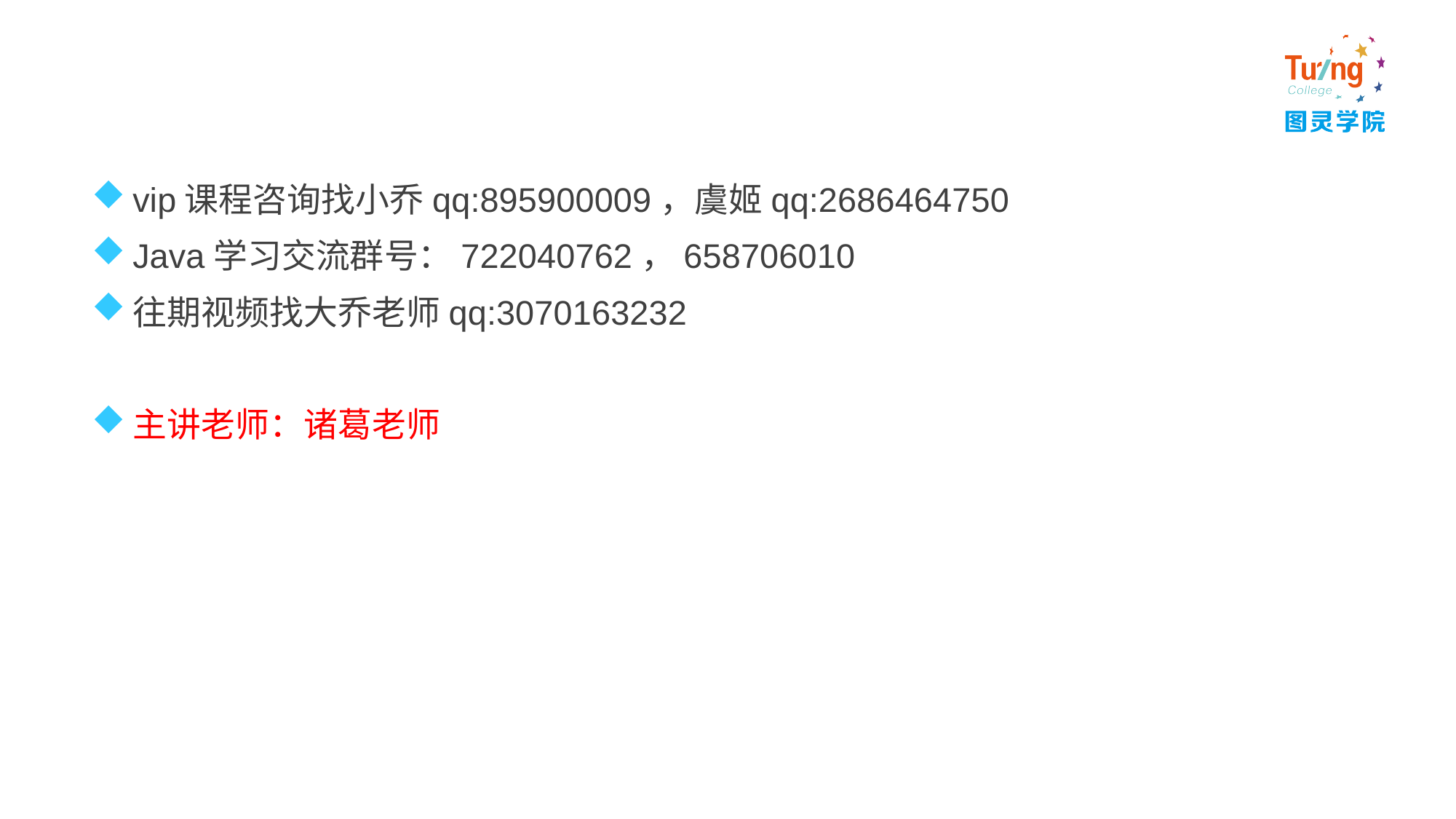

vip课程咨询找小乔qq:895900009，虞姬qq:2686464750
Java学习交流群号：722040762，658706010
往期视频找大乔老师qq:3070163232

主讲老师：诸葛老师